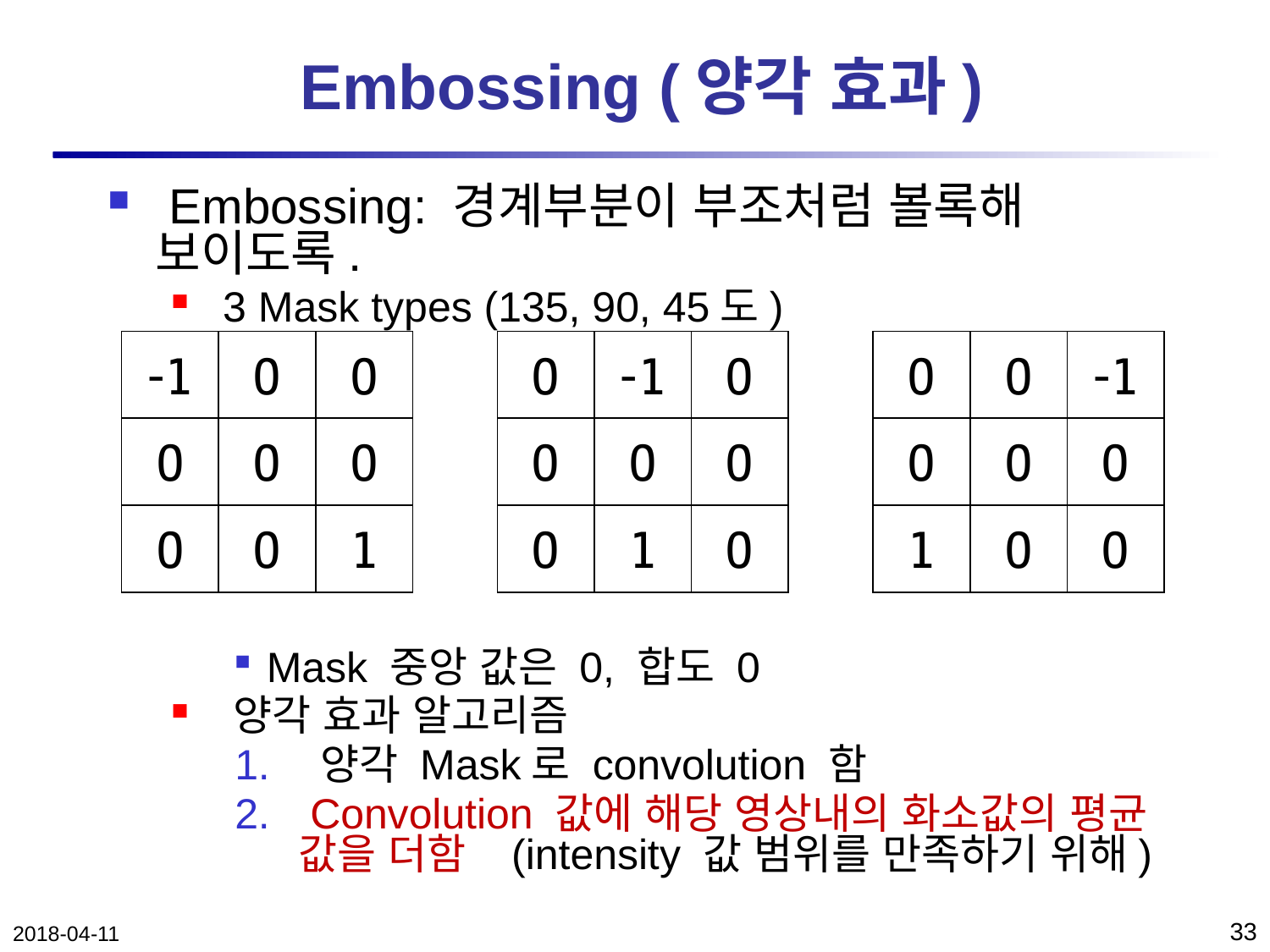

# Embossing (양각 효과)
 Embossing: 경계부분이 부조처럼 볼록해 보이도록.
 3 Mask types (135, 90, 45도)

Mask 중앙 값은 0, 합도 0
 양각 효과 알고리즘
 양각 Mask로 convolution 함
 Convolution 값에 해당 영상내의 화소값의 평균 값을 더함   (intensity 값 범위를 만족하기 위해)
-1
0
0
0
0
0
0
0
1
0
-1
0
0
0
0
0
1
0
0
0
-1
0
0
0
1
0
0
2018-04-11
33